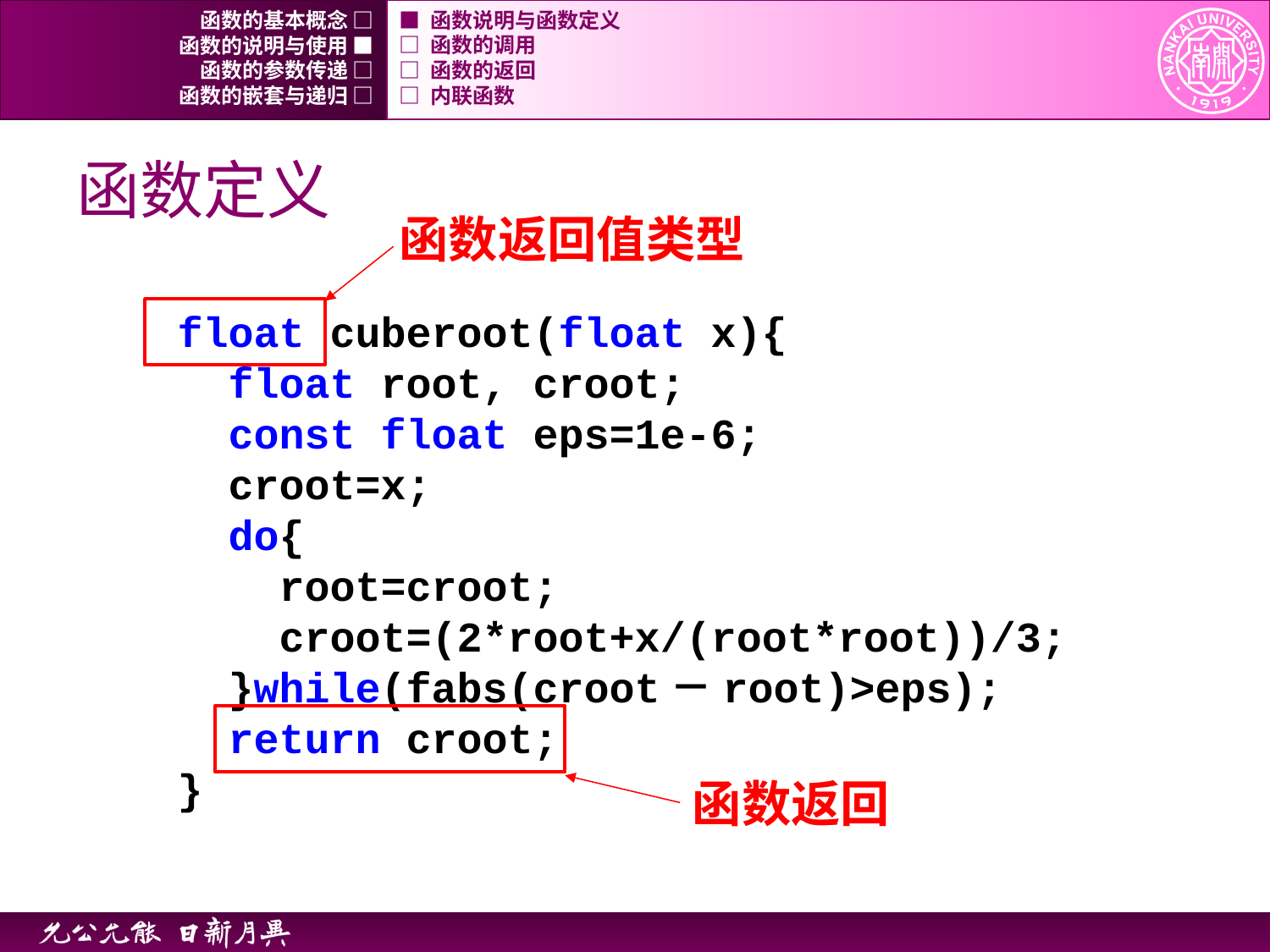

函数的基本概念 □
■ 函数说明与函数定义
函数的说明与使用 ■
□ 函数的调用
函数的参数传递 □
□ 函数的返回
函数的嵌套与递归 □
□ 内联函数
# 函数定义
函数返回值类型

float cuberoot(float x){
  float root, croot;
  const float eps=1e-6;
  croot=x;
  do{
    root=croot;
    croot=(2*root+x/(root*root))/3;
  }while(fabs(croot－root)>eps);
  return croot;
}

函数返回